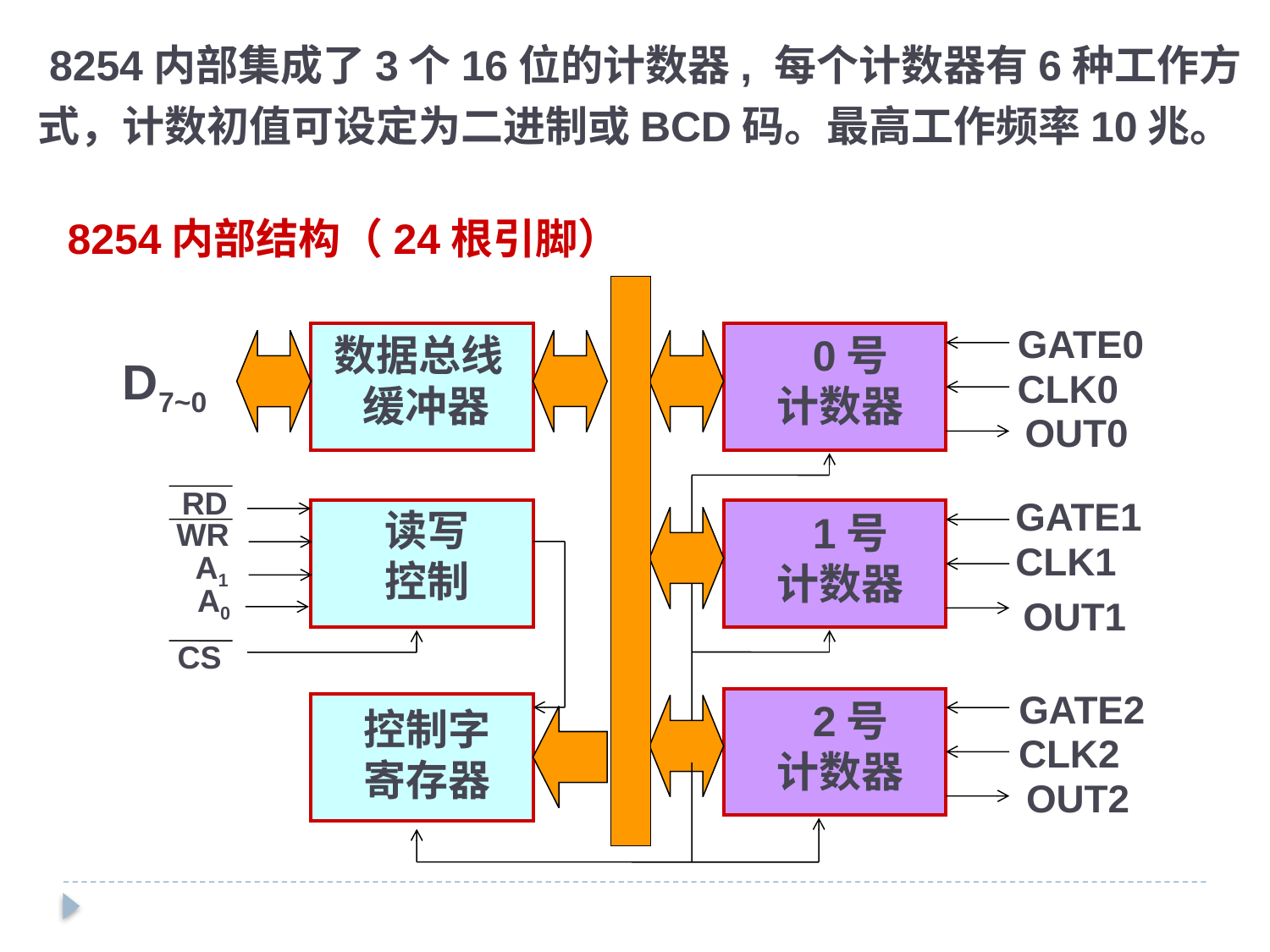

8254内部集成了3个16位的计数器, 每个计数器有6种工作方式，计数初值可设定为二进制或BCD码。最高工作频率10兆。
8254内部结构（24根引脚）

GATE0

CLK0

OUT0

GATE1

CLK1

OUT1

GATE2

CLK2

OUT2

数据总线
  缓冲器
   0号
计数器

D7~0
RD
WR
A0
CS

A1

读写控制

   1号
计数器

   2号
计数器

控制字寄存器